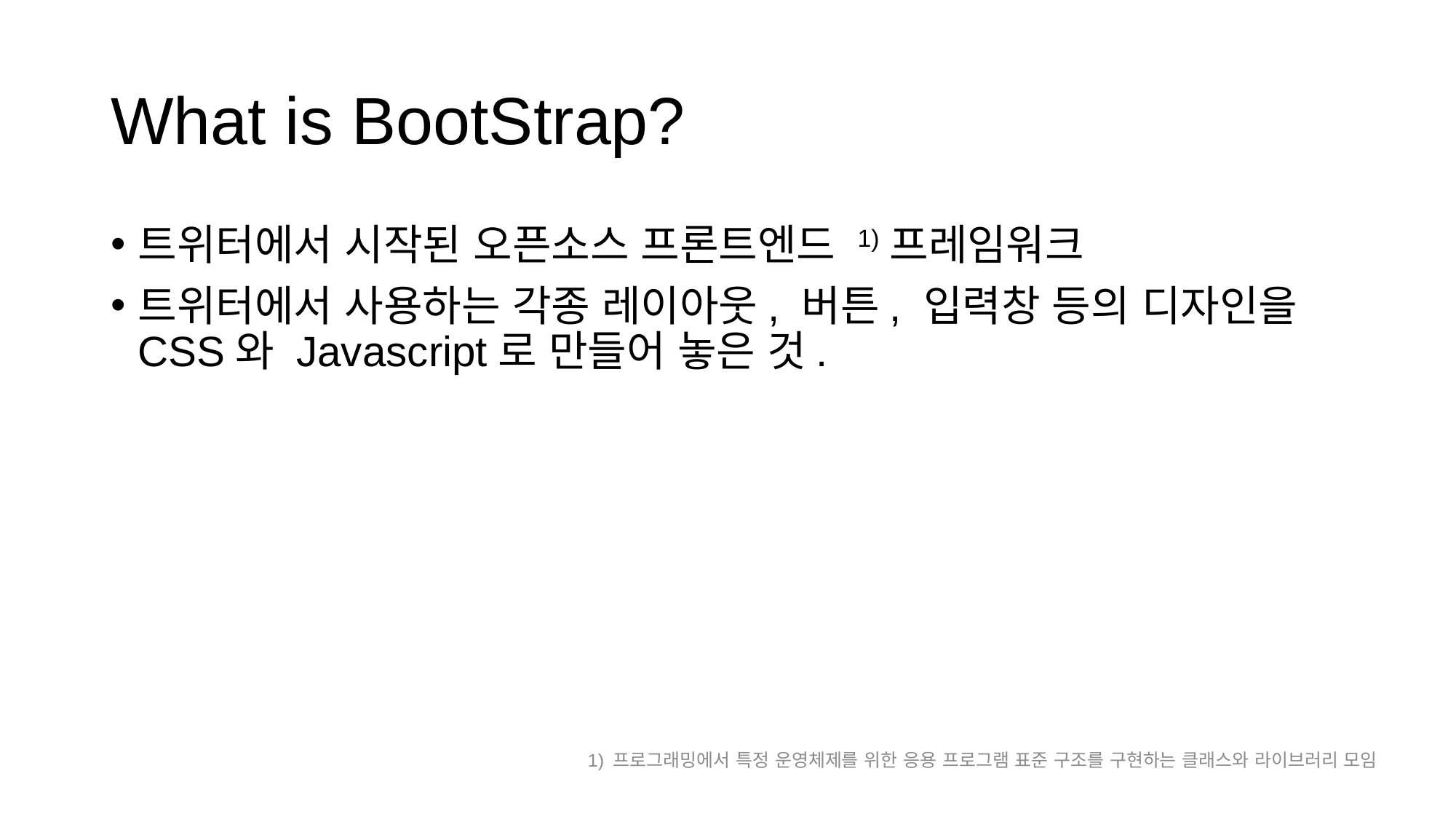

# What is BootStrap?
트위터에서 시작된 오픈소스 프론트엔드 1)프레임워크
트위터에서 사용하는 각종 레이아웃, 버튼, 입력창 등의 디자인을 CSS와 Javascript로 만들어 놓은 것.

1) 프로그래밍에서 특정 운영체제를 위한 응용 프로그램 표준 구조를 구현하는 클래스와 라이브러리 모임